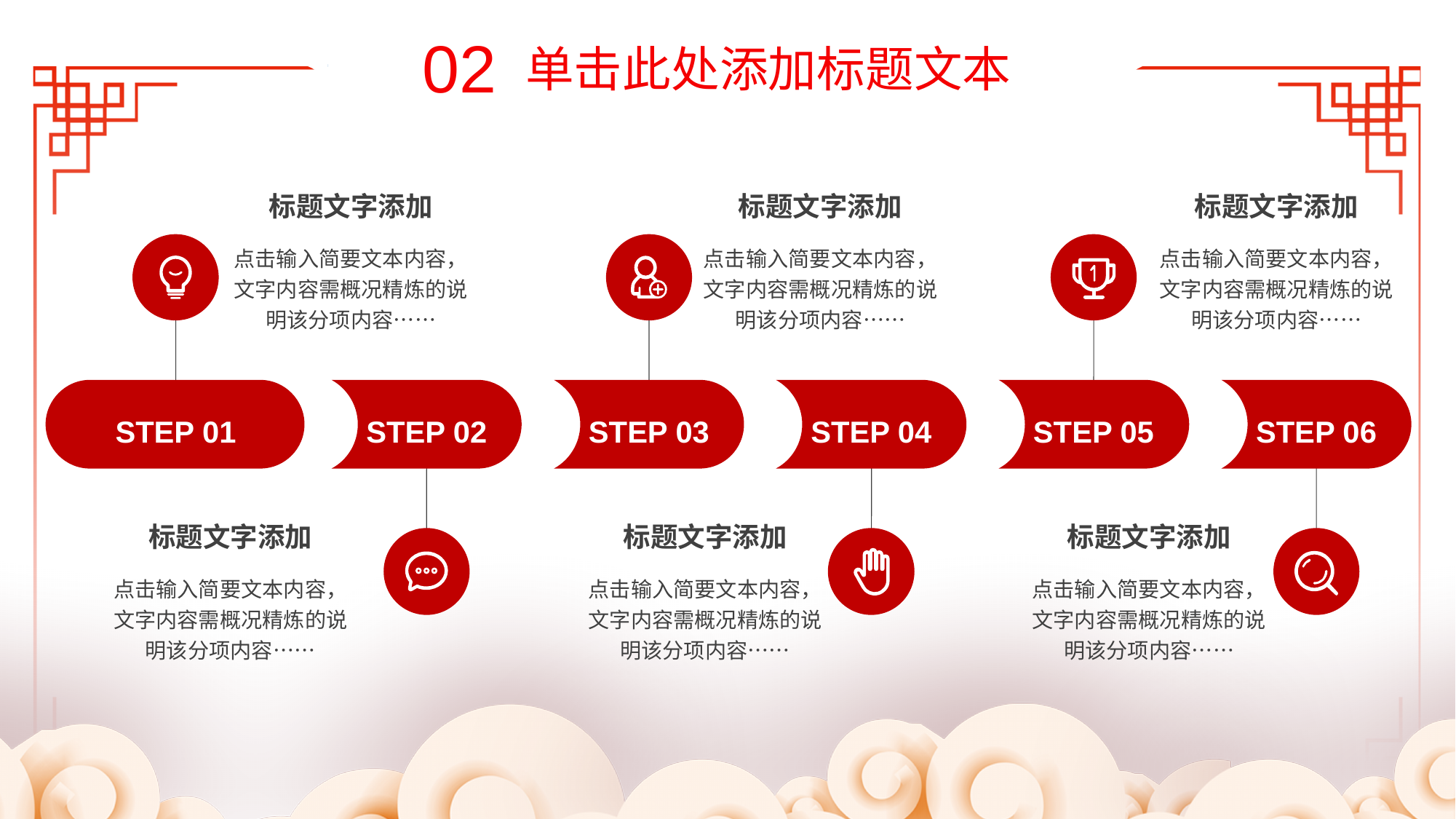

02
单击此处添加标题文本

标题文字添加
点击输入简要文本内容，文字内容需概况精炼的说明该分项内容……
标题文字添加
点击输入简要文本内容，文字内容需概况精炼的说明该分项内容……
标题文字添加
点击输入简要文本内容，文字内容需概况精炼的说明该分项内容……

STEP 01
STEP 02
STEP 03
STEP 04
STEP 05
STEP 06

标题文字添加
点击输入简要文本内容，文字内容需概况精炼的说明该分项内容……
标题文字添加
点击输入简要文本内容，文字内容需概况精炼的说明该分项内容……
标题文字添加
点击输入简要文本内容，文字内容需概况精炼的说明该分项内容……